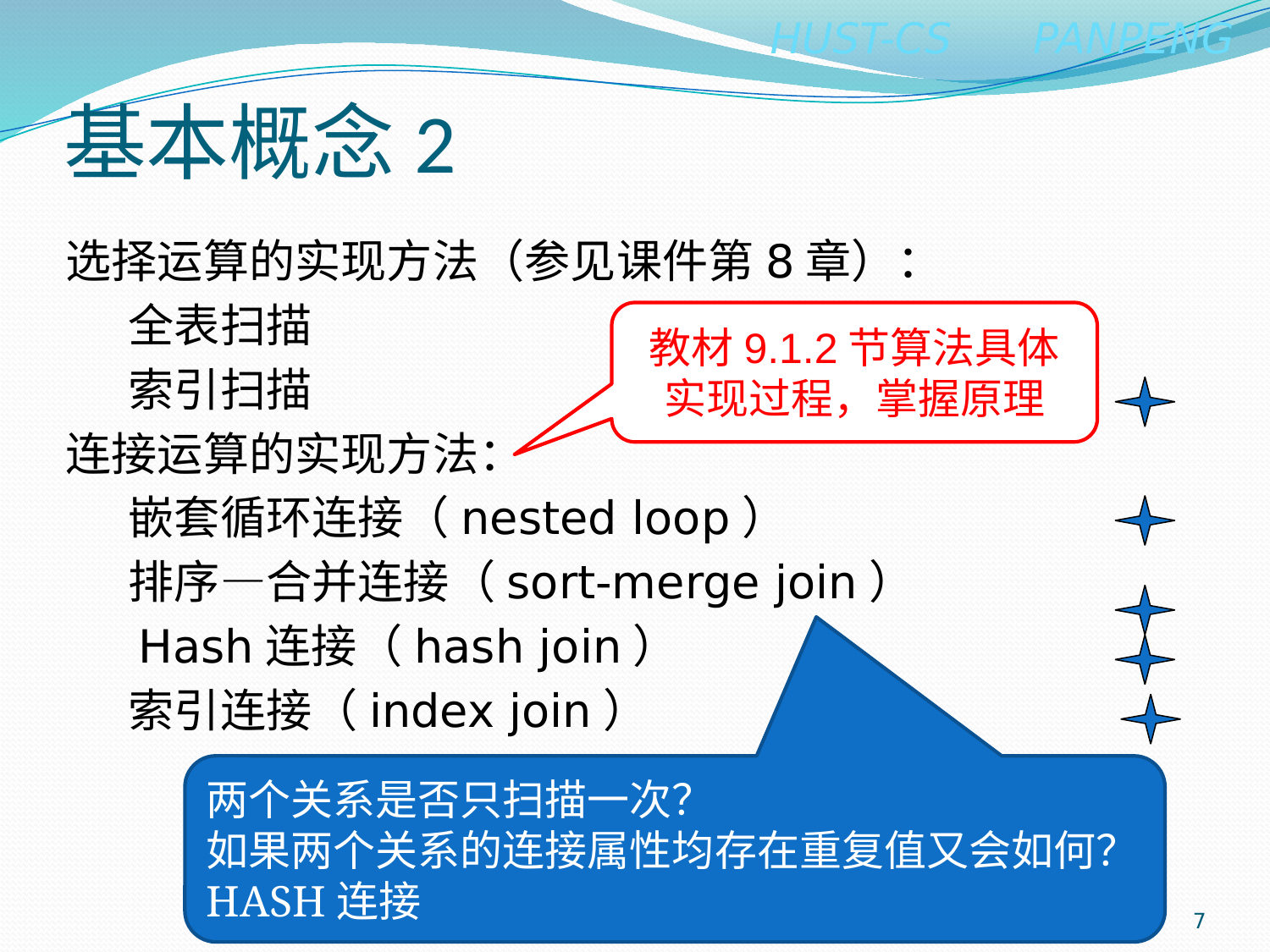

# 基本概念2
选择运算的实现方法（参见课件第8章）：
     全表扫描
     索引扫描
连接运算的实现方法：
     嵌套循环连接（nested loop）
     排序—合并连接（sort-merge join）
     Hash连接（hash join）
     索引连接（index join）
教材9.1.2节算法具体实现过程，掌握原理

两个关系是否只扫描一次？
如果两个关系的连接属性均存在重复值又会如何？
HASH连接
7